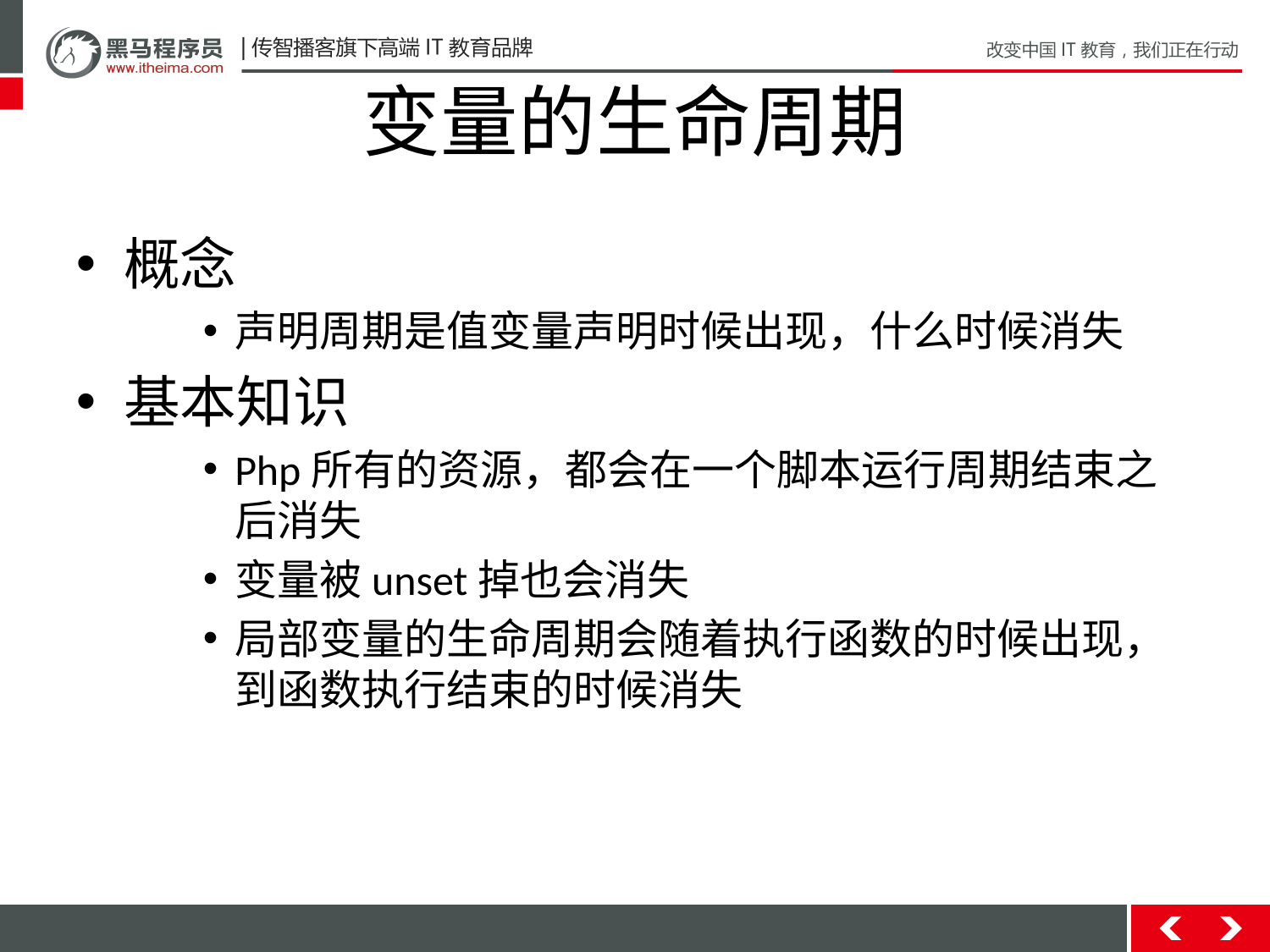

# 变量的生命周期
概念
声明周期是值变量声明时候出现，什么时候消失
基本知识
Php所有的资源，都会在一个脚本运行周期结束之后消失
变量被unset掉也会消失
局部变量的生命周期会随着执行函数的时候出现，到函数执行结束的时候消失